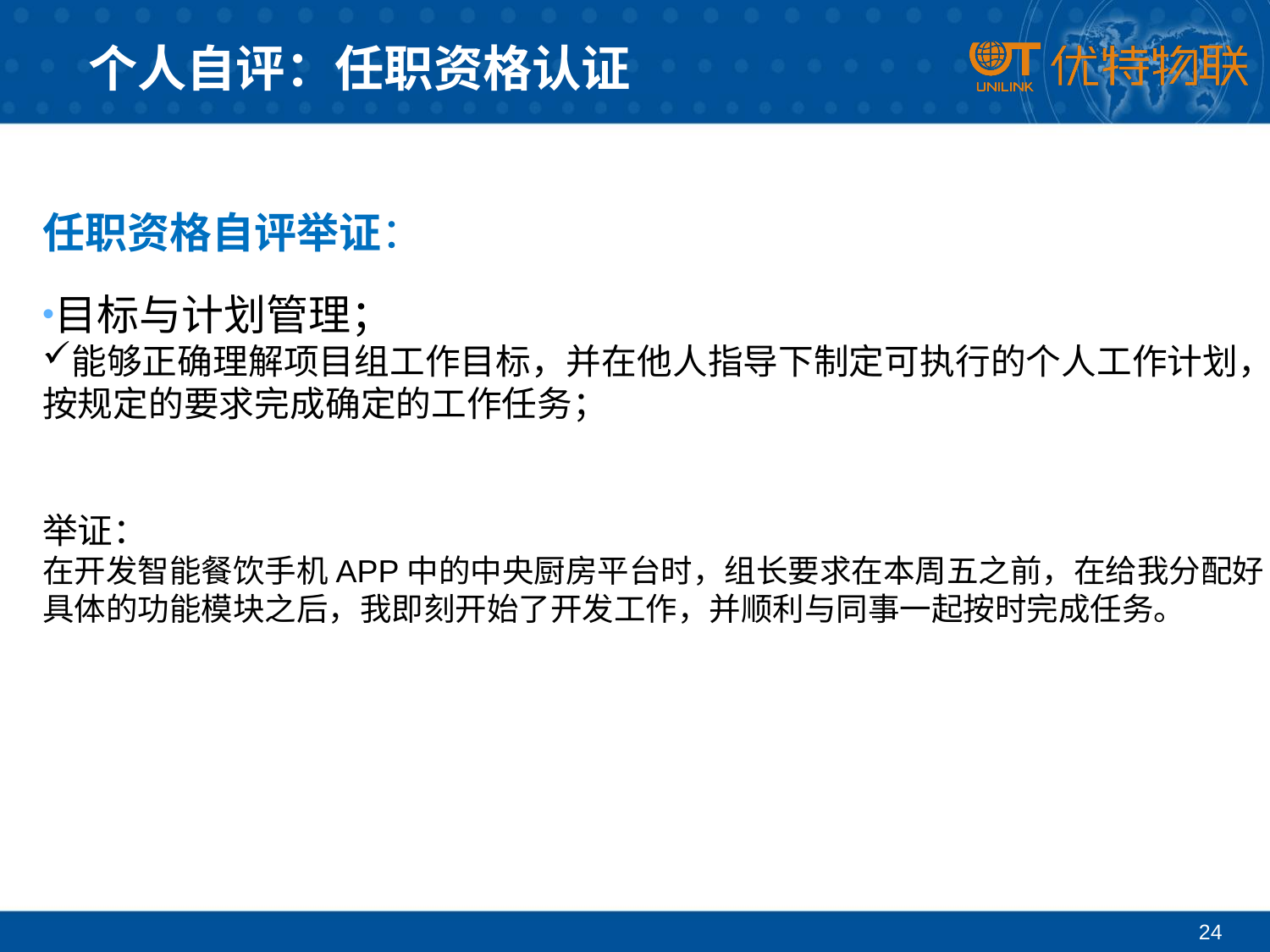

# 个人自评：任职资格认证
任职资格自评举证：
目标与计划管理；
能够正确理解项目组工作目标，并在他人指导下制定可执行的个人工作计划，按规定的要求完成确定的工作任务；

举证：
在开发智能餐饮手机APP中的中央厨房平台时，组长要求在本周五之前，在给我分配好具体的功能模块之后，我即刻开始了开发工作，并顺利与同事一起按时完成任务。

24